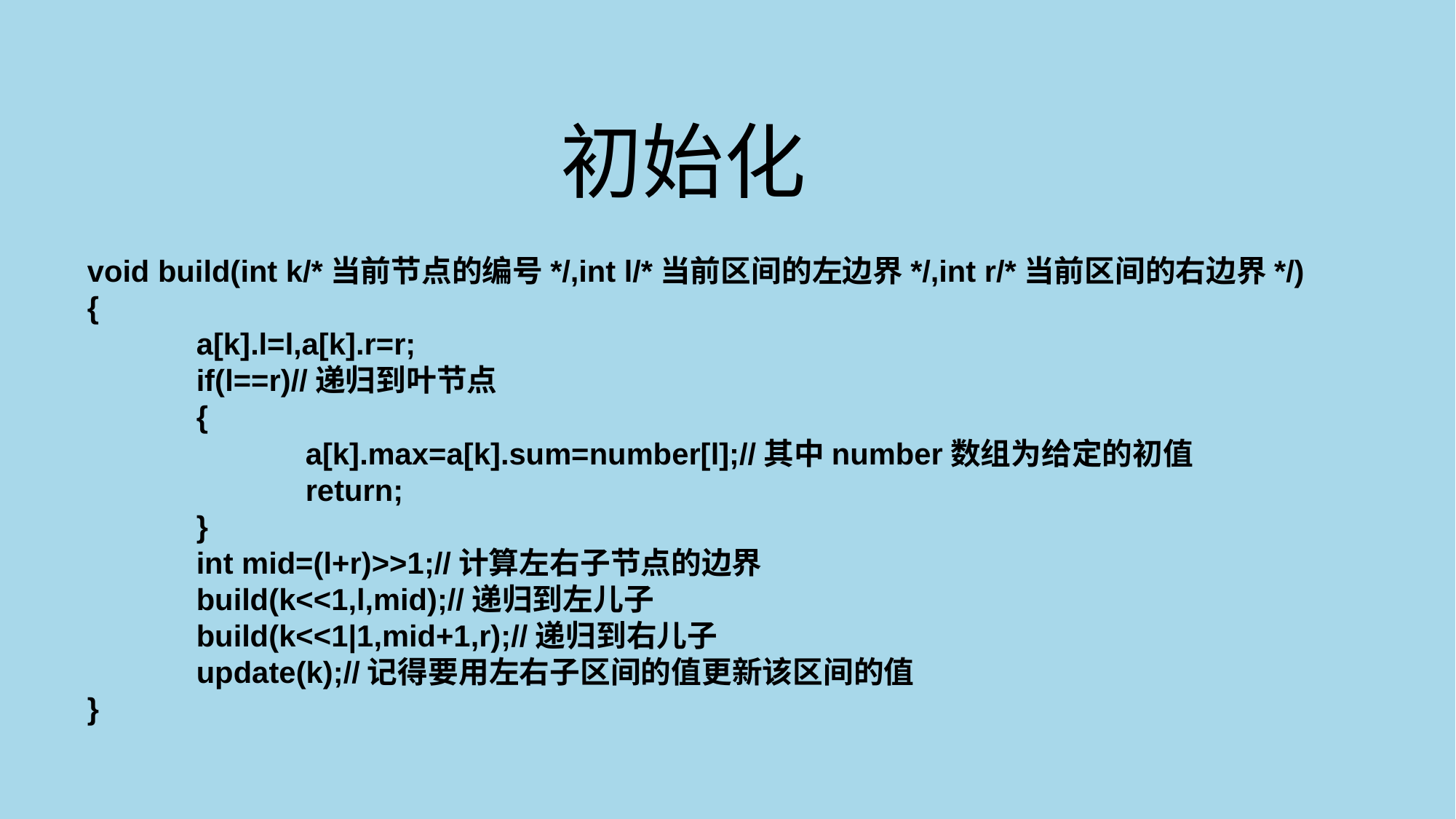

初始化
void build(int k/*当前节点的编号*/,int l/*当前区间的左边界*/,int r/*当前区间的右边界*/)
{
	a[k].l=l,a[k].r=r;
	if(l==r)//递归到叶节点
	{
		a[k].max=a[k].sum=number[l];//其中number数组为给定的初值
		return;
	}
	int mid=(l+r)>>1;//计算左右子节点的边界
	build(k<<1,l,mid);//递归到左儿子
	build(k<<1|1,mid+1,r);//递归到右儿子
	update(k);//记得要用左右子区间的值更新该区间的值
}